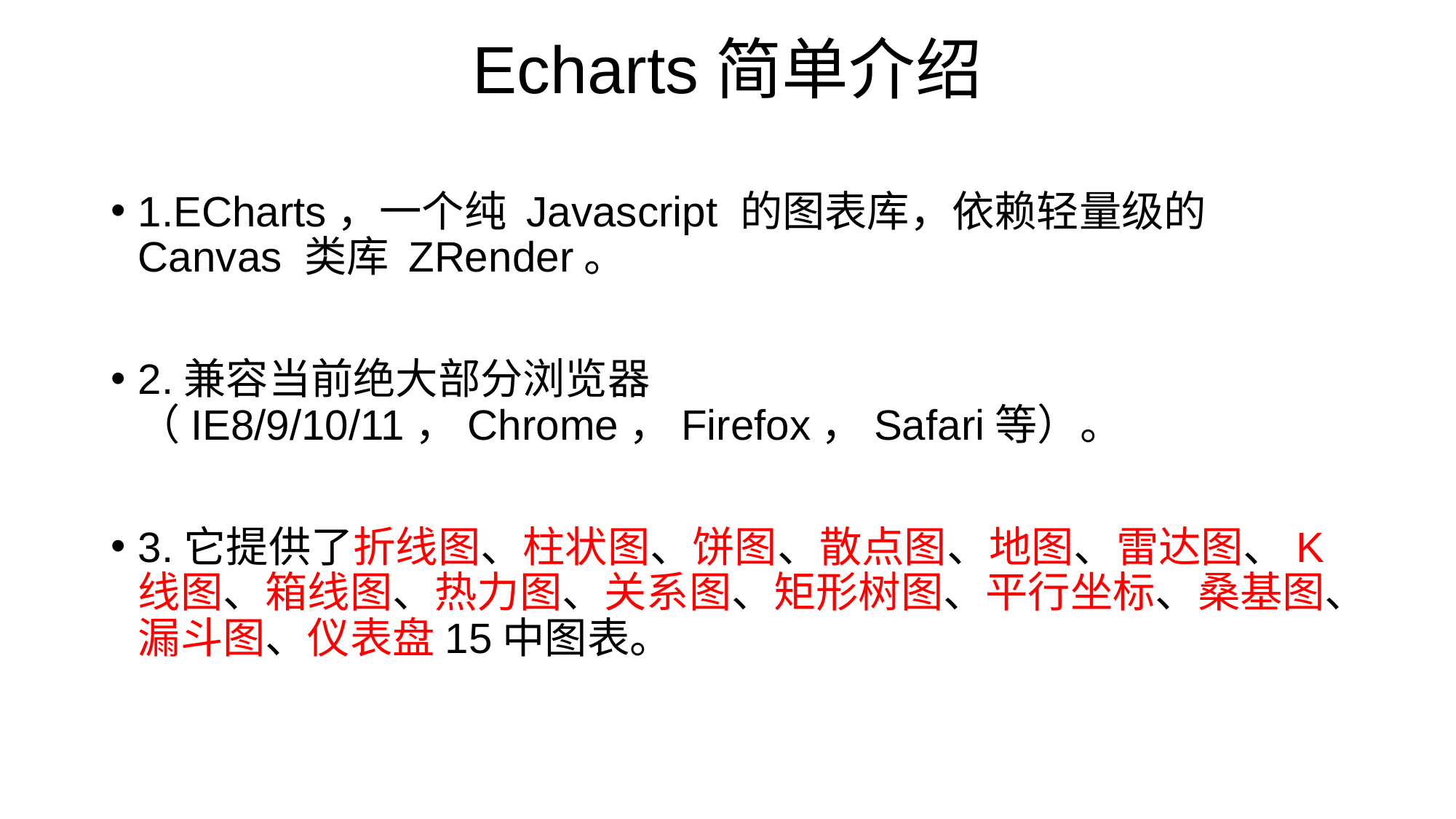

# Echarts简单介绍

1.ECharts，一个纯 Javascript 的图表库，依赖轻量级的 Canvas 类库 ZRender。

2.兼容当前绝大部分浏览器（IE8/9/10/11，Chrome，Firefox，Safari等）。

3.它提供了折线图、柱状图、饼图、散点图、地图、雷达图、K线图、箱线图、热力图、关系图、矩形树图、平行坐标、桑基图、漏斗图、仪表盘15中图表。